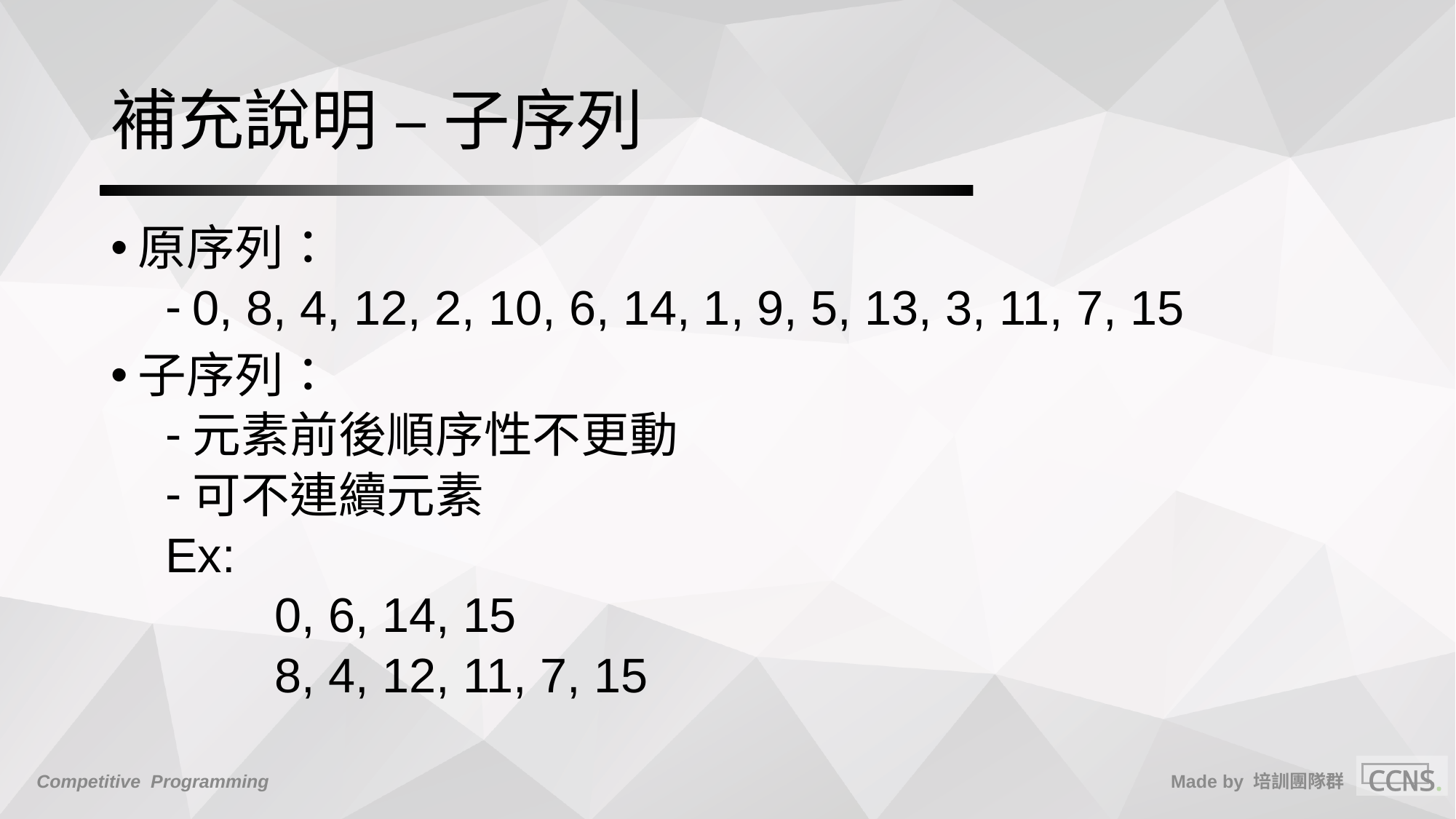

# 補充說明 – 子序列
原序列：
0, 8, 4, 12, 2, 10, 6, 14, 1, 9, 5, 13, 3, 11, 7, 15
子序列：
元素前後順序性不更動
可不連續元素
Ex:
 	0, 6, 14, 15
	8, 4, 12, 11, 7, 15